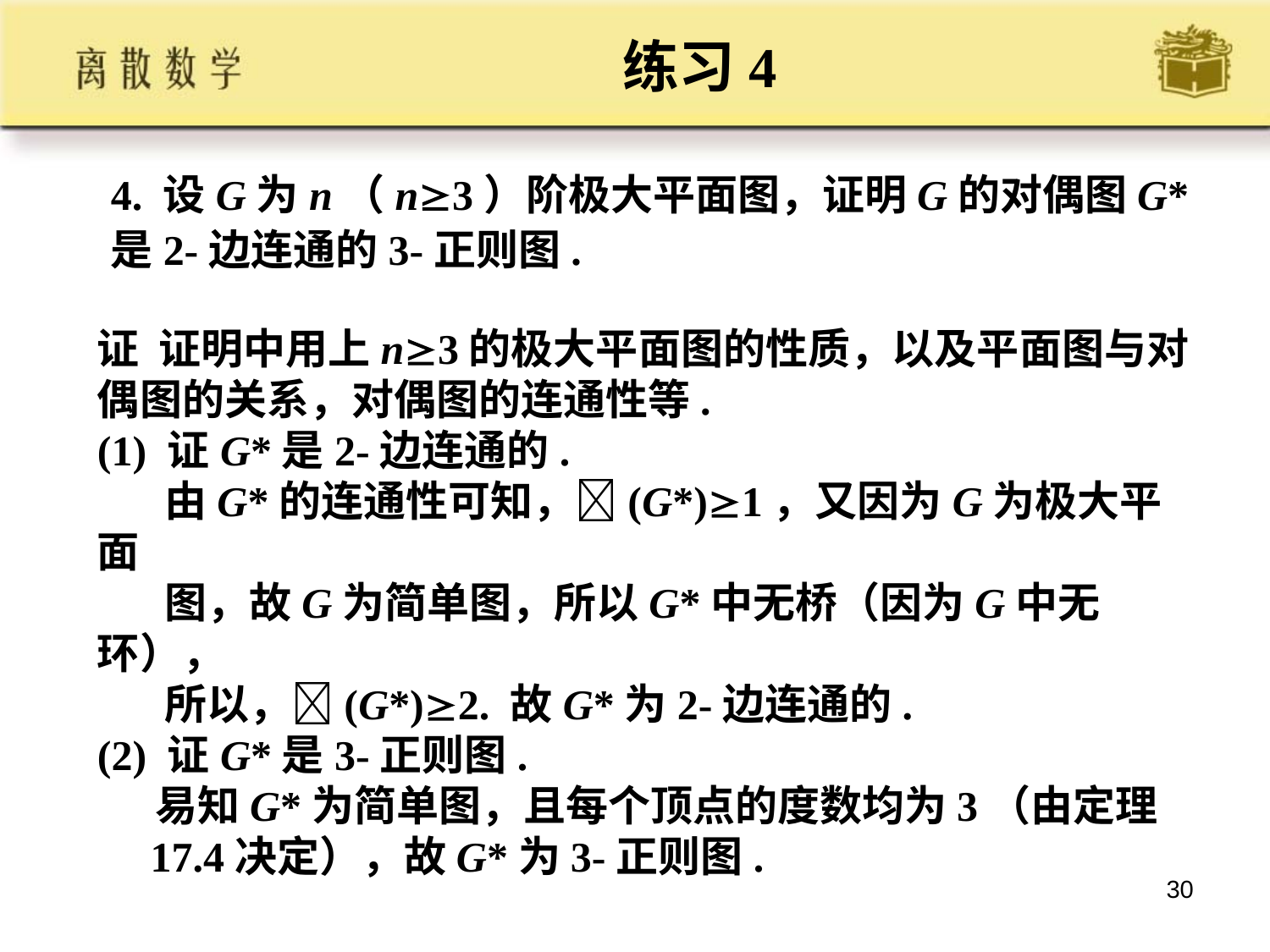

练习4
4. 设G为n（n≥3）阶极大平面图，证明G的对偶图G*是2-边连通的3-正则图.
证  证明中用上n≥3的极大平面图的性质，以及平面图与对偶图的关系，对偶图的连通性等.
(1) 证G*是2-边连通的.
      由G*的连通性可知，λ(G*)≥1，又因为G为极大平面
      图，故G为简单图，所以G*中无桥（因为G中无环），
      所以，λ(G*)≥2. 故G*为2-边连通的.
(2) 证G*是3-正则图.
     易知G*为简单图，且每个顶点的度数均为3（由定理
     17.4决定），故G*为3-正则图.
图19
图20
30